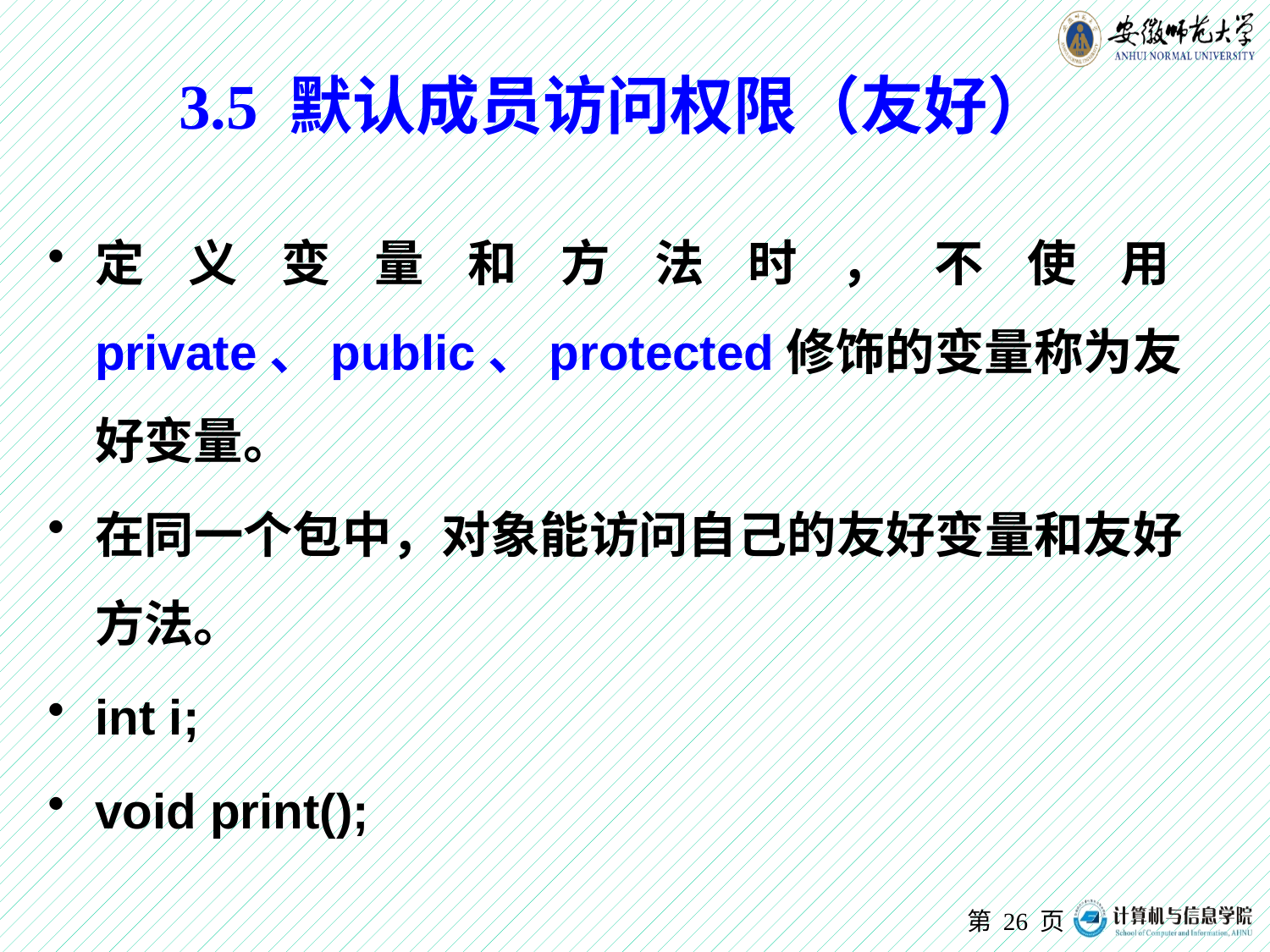

# 3.5 默认成员访问权限（友好）
定义变量和方法时，不使用private、public、protected修饰的变量称为友好变量。
在同一个包中，对象能访问自己的友好变量和友好方法。
int i;
void print();
第 26 页